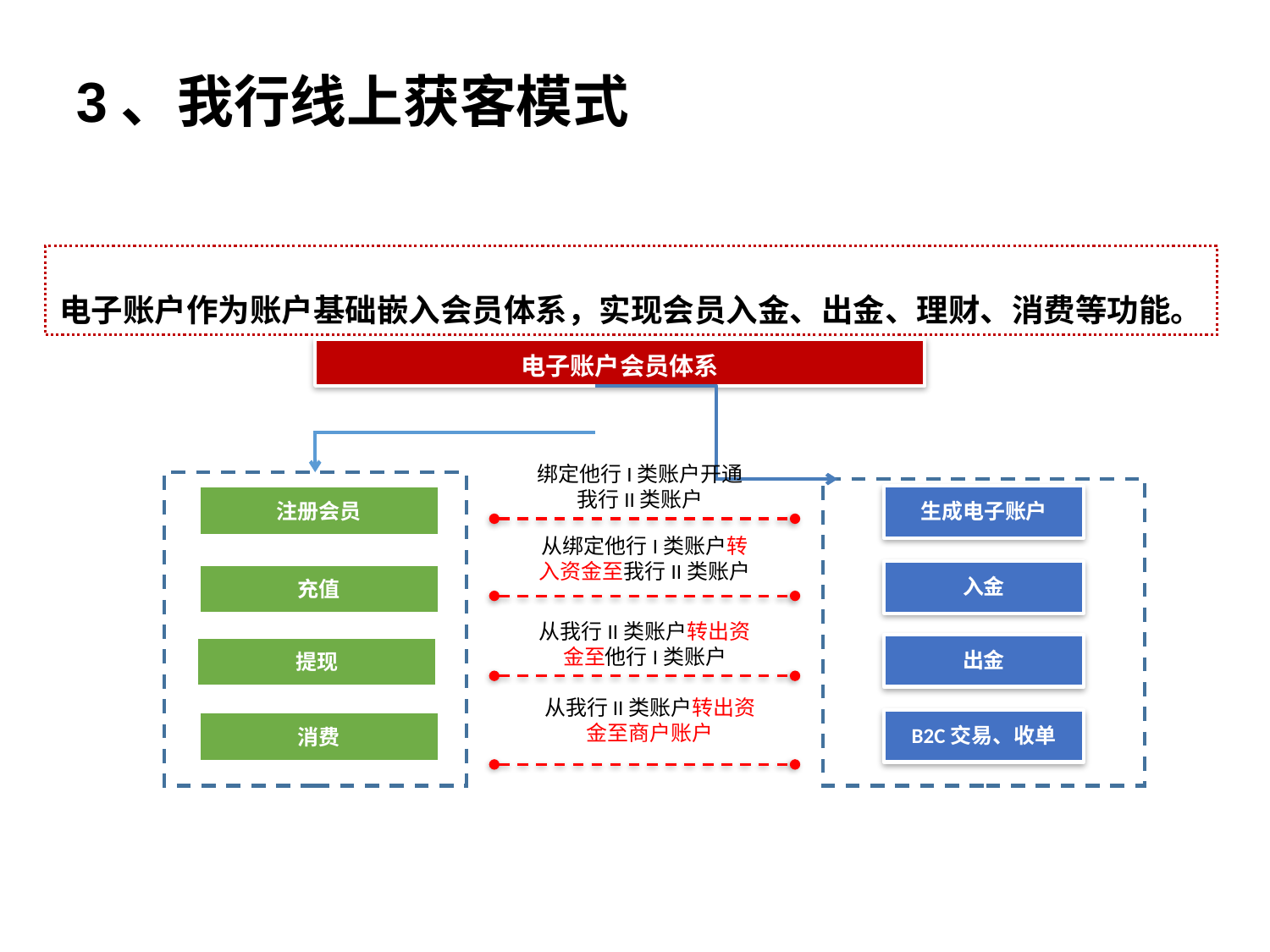

3、我行线上获客模式
电子账户作为账户基础嵌入会员体系，实现会员入金、出金、理财、消费等功能。
电子账户会员体系
绑定他行I类账户开通我行II类账户

注册会员
生成电子账户
从绑定他行I类账户转入资金至我行II类账户
入金
充值
从我行II类账户转出资金至他行I类账户
出金
提现
从我行II类账户转出资金至商户账户
B2C交易、收单
消费